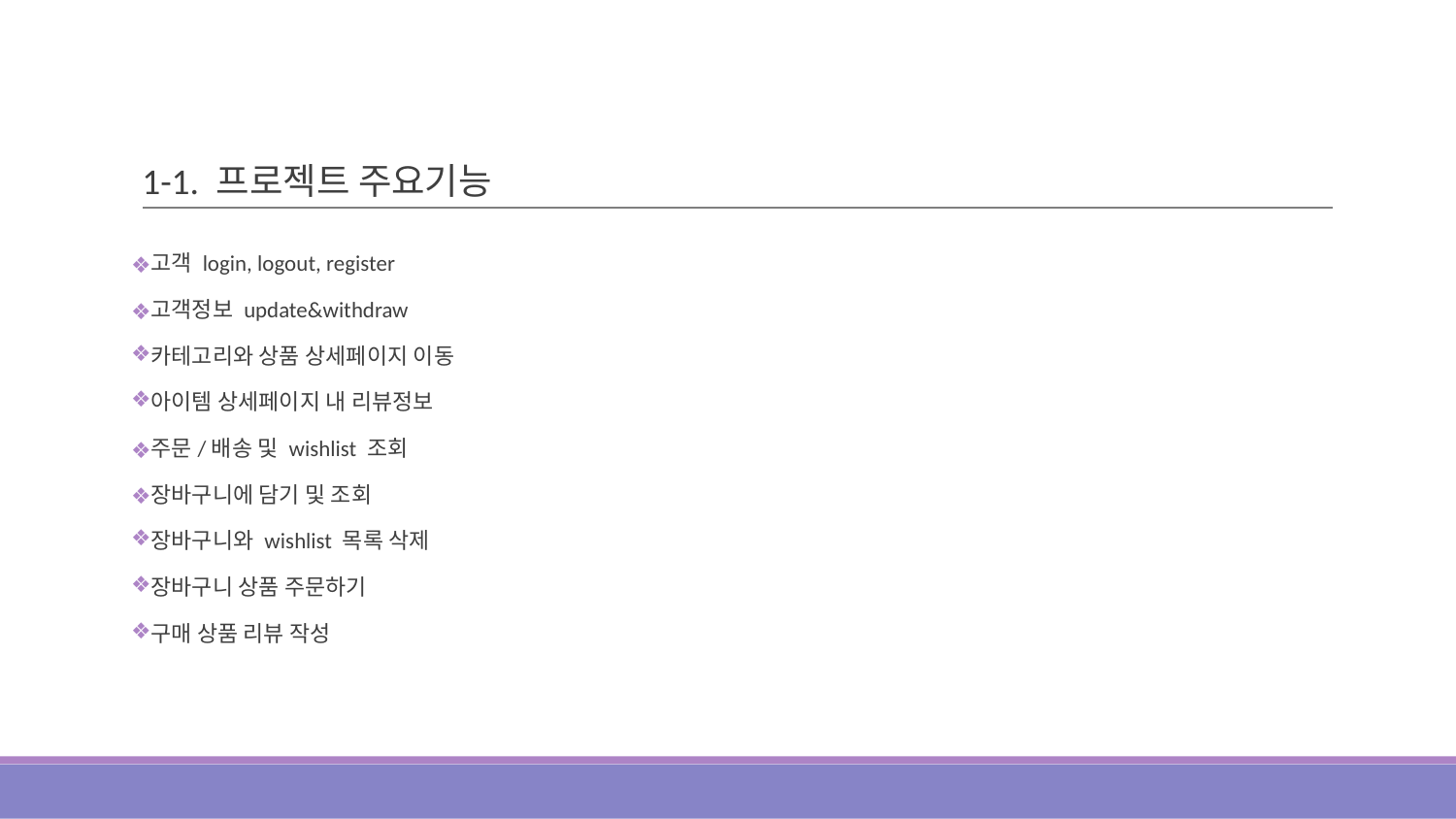

# 1-1. 프로젝트 주요기능

고객 login, logout, register
고객정보 update&withdraw
카테고리와 상품 상세페이지 이동
아이템 상세페이지 내 리뷰정보
주문/배송 및 wishlist 조회
장바구니에 담기 및 조회
장바구니와 wishlist 목록 삭제
장바구니 상품 주문하기
구매 상품 리뷰 작성